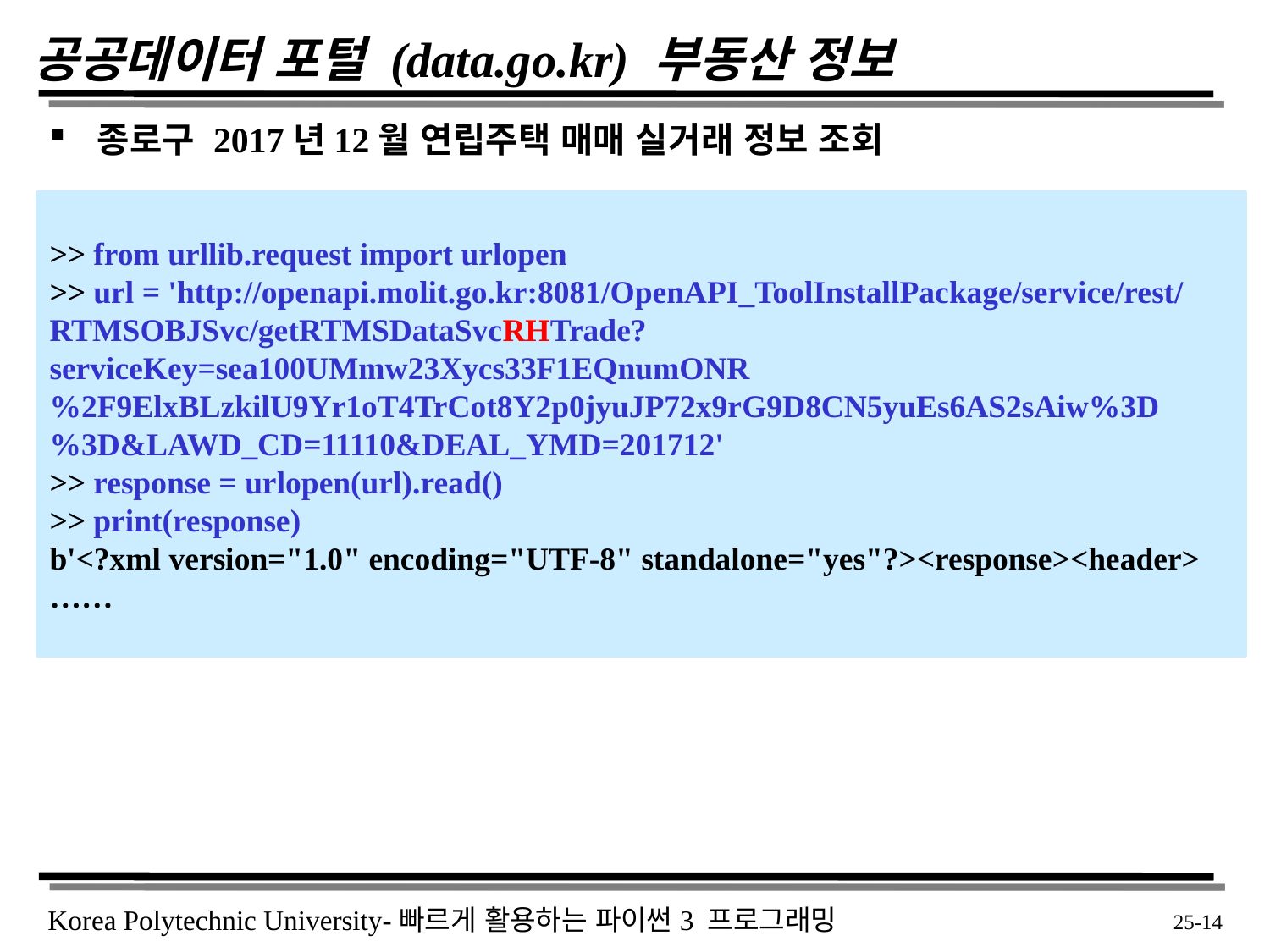

# 공공데이터 포털 (data.go.kr) 부동산 정보
종로구 2017년12월 연립주택 매매 실거래 정보 조회

>> from urllib.request import urlopen
>> url = 'http://openapi.molit.go.kr:8081/OpenAPI_ToolInstallPackage/service/rest/RTMSOBJSvc/getRTMSDataSvcRHTrade?serviceKey=sea100UMmw23Xycs33F1EQnumONR%2F9ElxBLzkilU9Yr1oT4TrCot8Y2p0jyuJP72x9rG9D8CN5yuEs6AS2sAiw%3D%3D&LAWD_CD=11110&DEAL_YMD=201712'
>> response = urlopen(url).read()
>> print(response)
b'<?xml version="1.0" encoding="UTF-8" standalone="yes"?><response><header> ……
 25-14